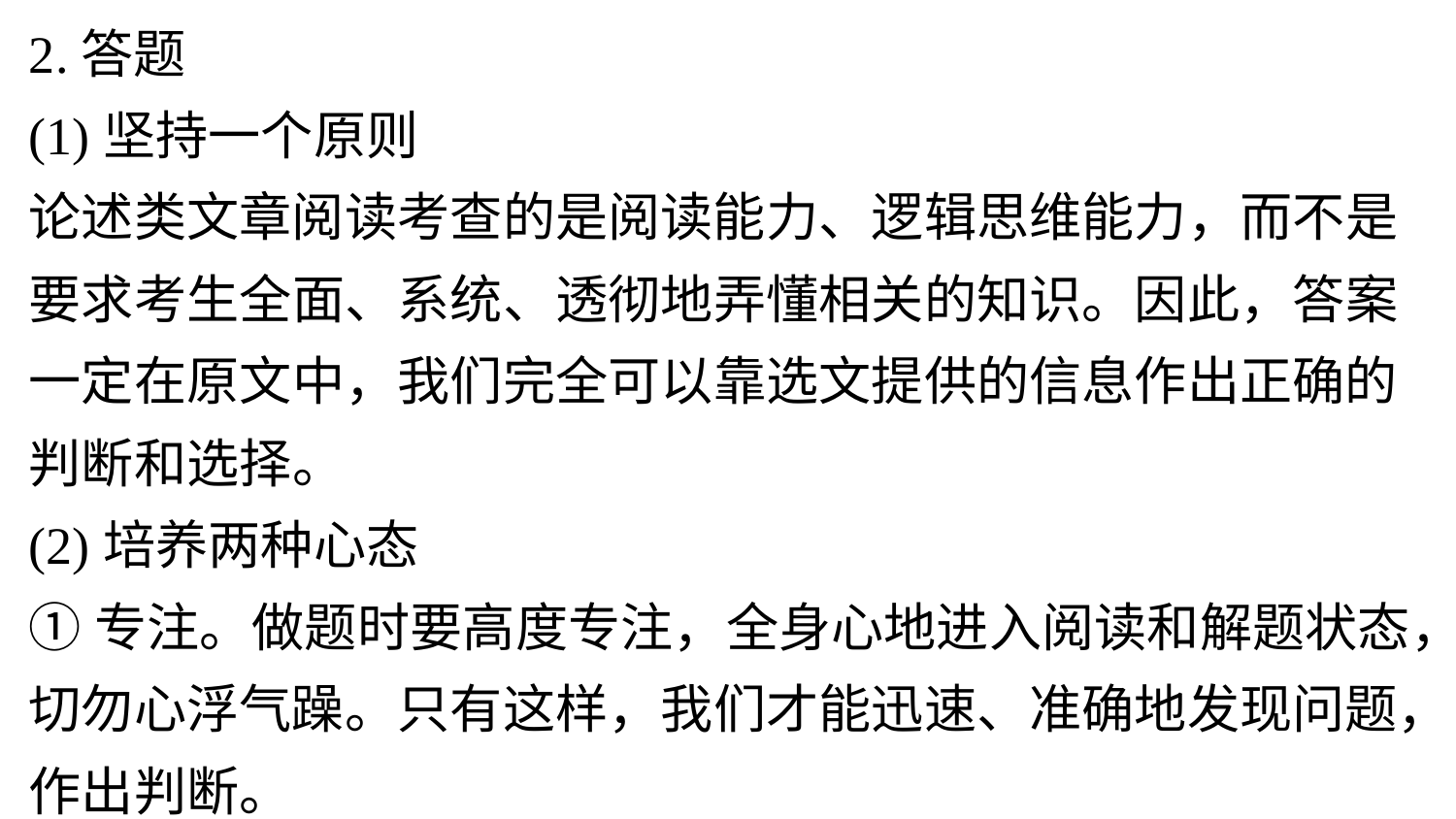

2.答题
(1)坚持一个原则
论述类文章阅读考查的是阅读能力、逻辑思维能力，而不是要求考生全面、系统、透彻地弄懂相关的知识。因此，答案一定在原文中，我们完全可以靠选文提供的信息作出正确的判断和选择。
(2)培养两种心态
①专注。做题时要高度专注，全身心地进入阅读和解题状态，切勿心浮气躁。只有这样，我们才能迅速、准确地发现问题，作出判断。